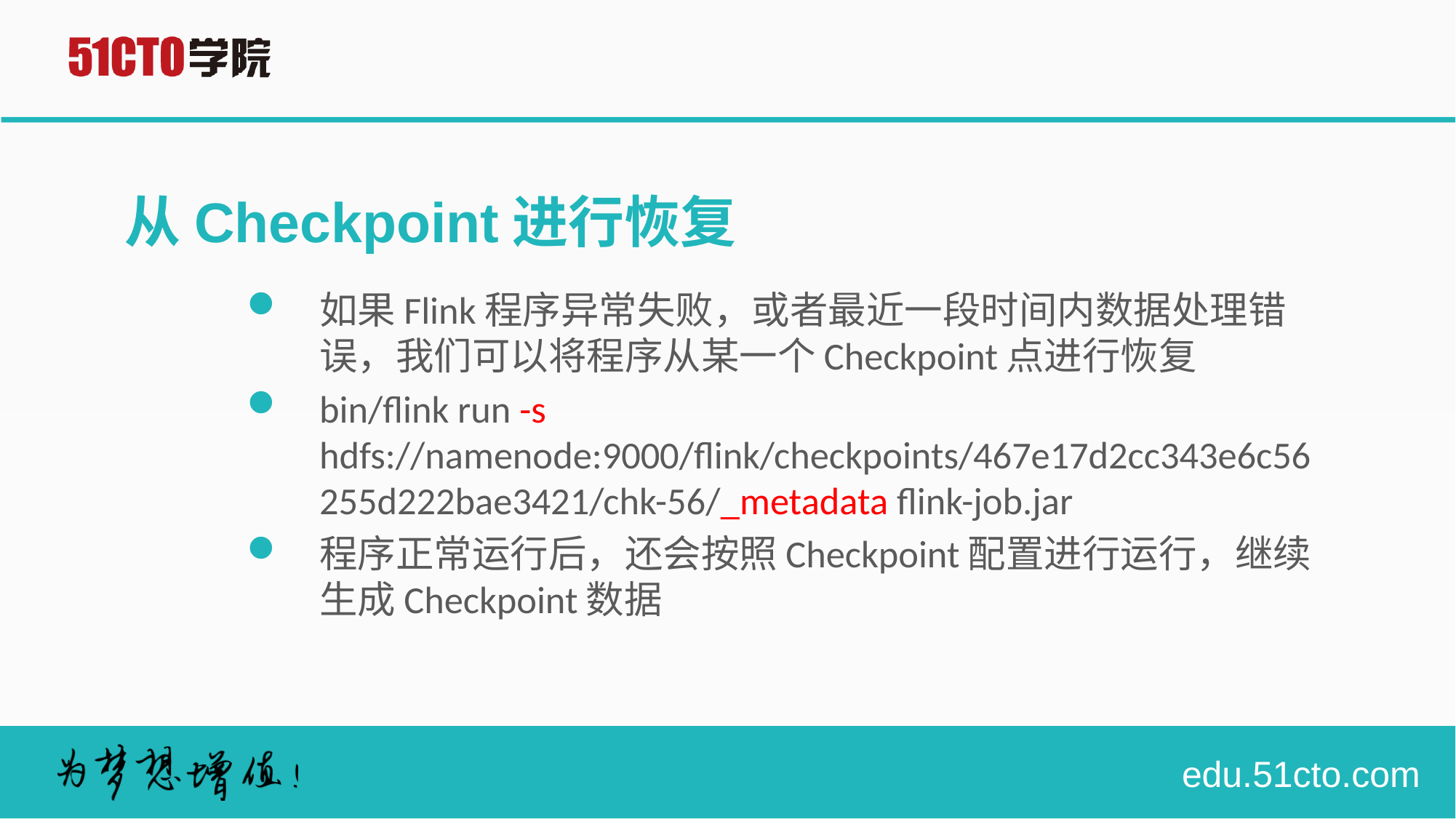

# 从Checkpoint进行恢复
如果Flink程序异常失败，或者最近一段时间内数据处理错误，我们可以将程序从某一个Checkpoint点进行恢复
bin/flink run -s hdfs://namenode:9000/flink/checkpoints/467e17d2cc343e6c56255d222bae3421/chk-56/_metadata flink-job.jar
程序正常运行后，还会按照Checkpoint配置进行运行，继续生成Checkpoint数据